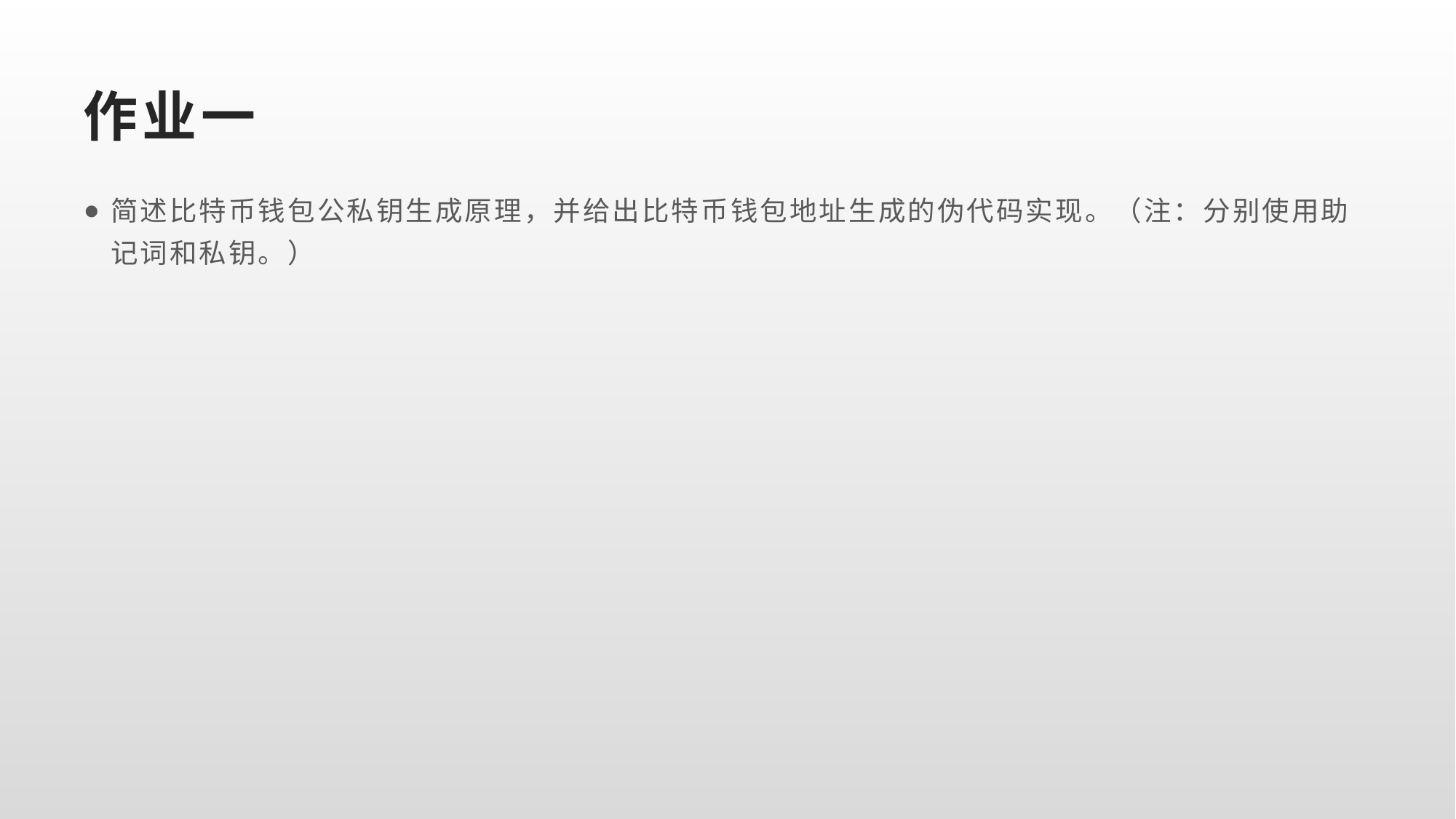

# 作业一
简述比特币钱包公私钥生成原理，并给出比特币钱包地址生成的伪代码实现。（注：分别使用助记词和私钥。）